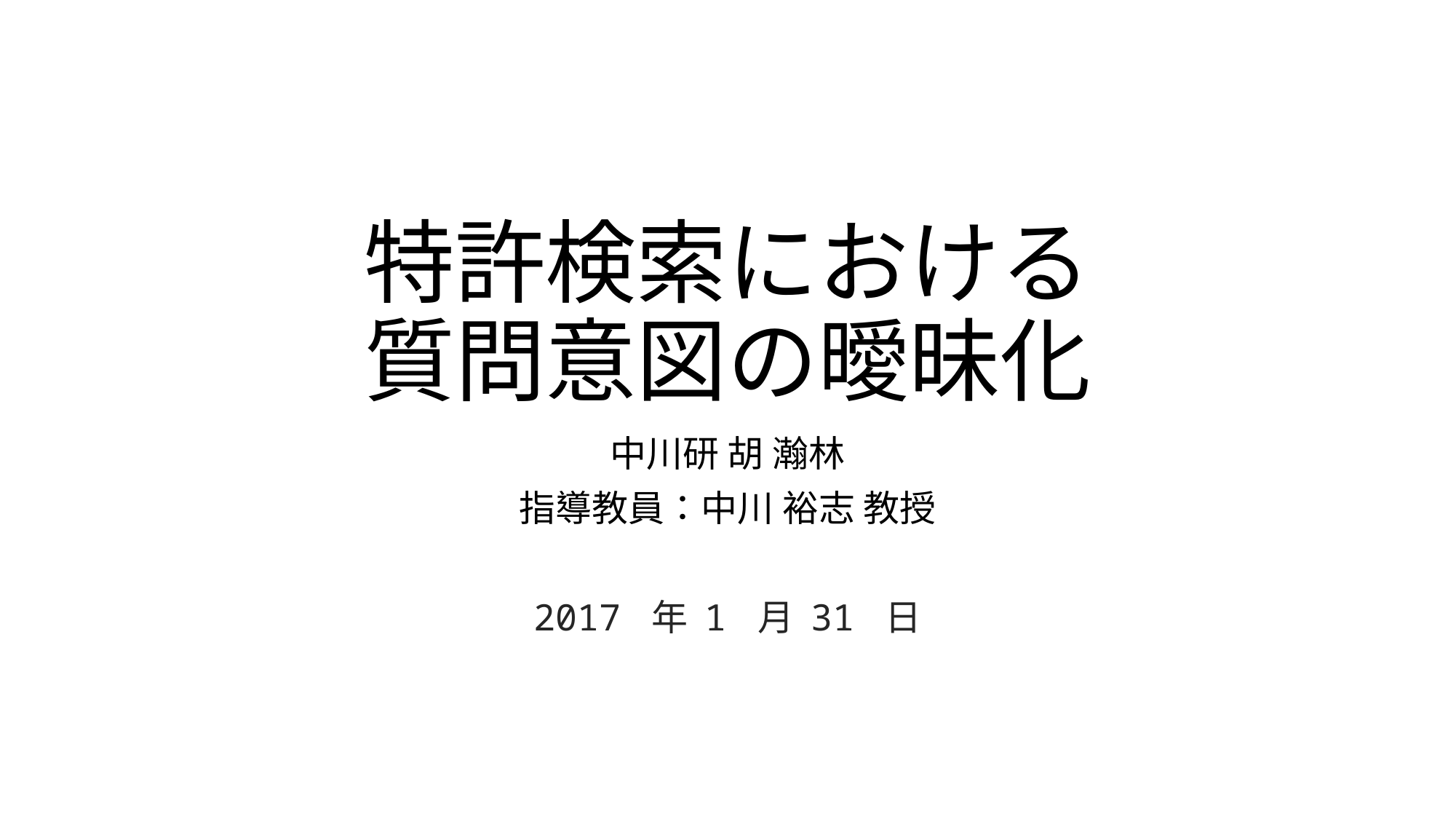

# 特許検索における 質問意図の曖昧化
中川研 胡 瀚林
指導教員：中川 裕志 教授

2017 年 1 月 31 日